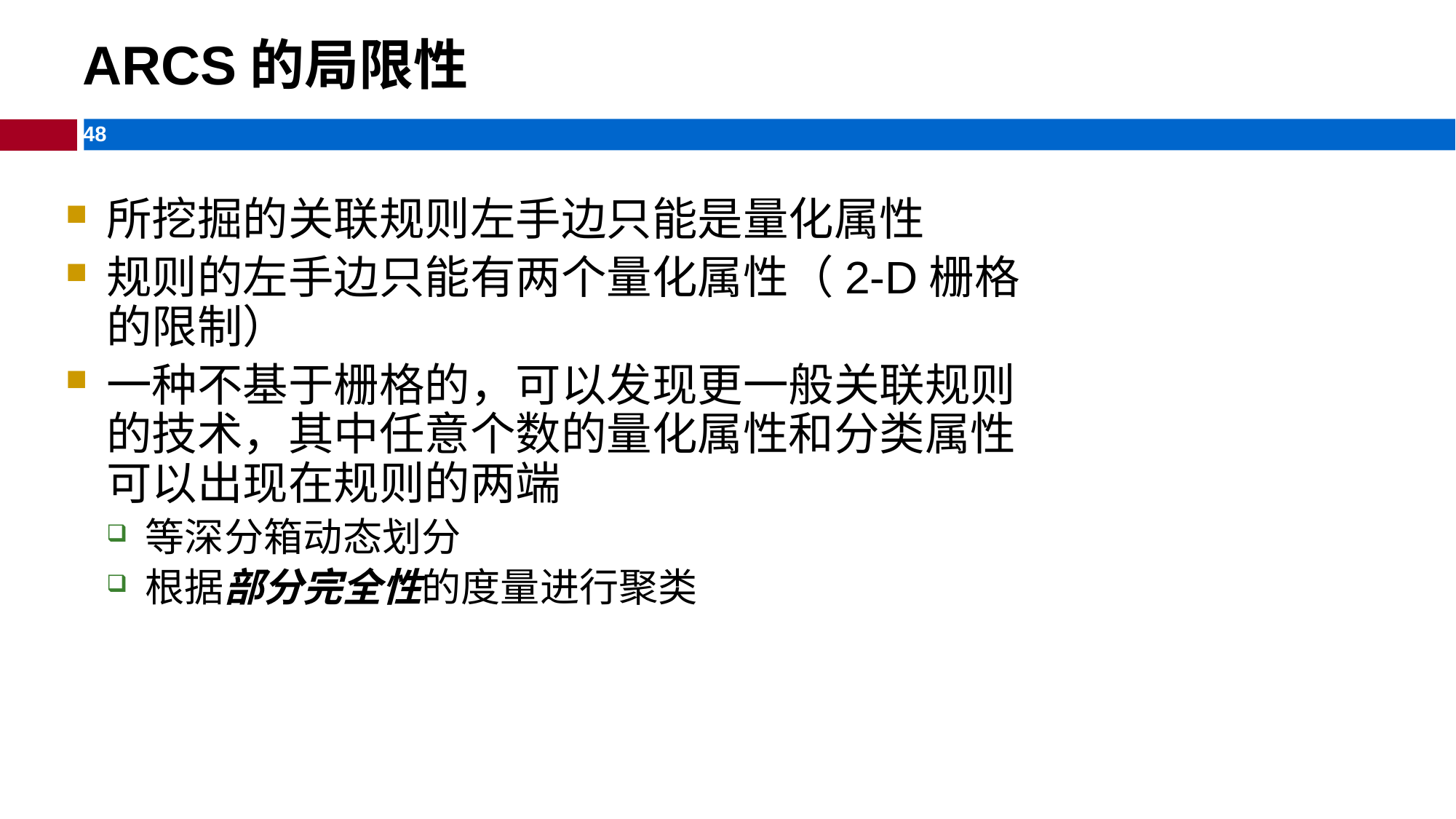

ARCS的局限性
所挖掘的关联规则左手边只能是量化属性
规则的左手边只能有两个量化属性（2-D栅格的限制）
一种不基于栅格的，可以发现更一般关联规则的技术，其中任意个数的量化属性和分类属性可以出现在规则的两端
等深分箱动态划分
根据部分完全性的度量进行聚类